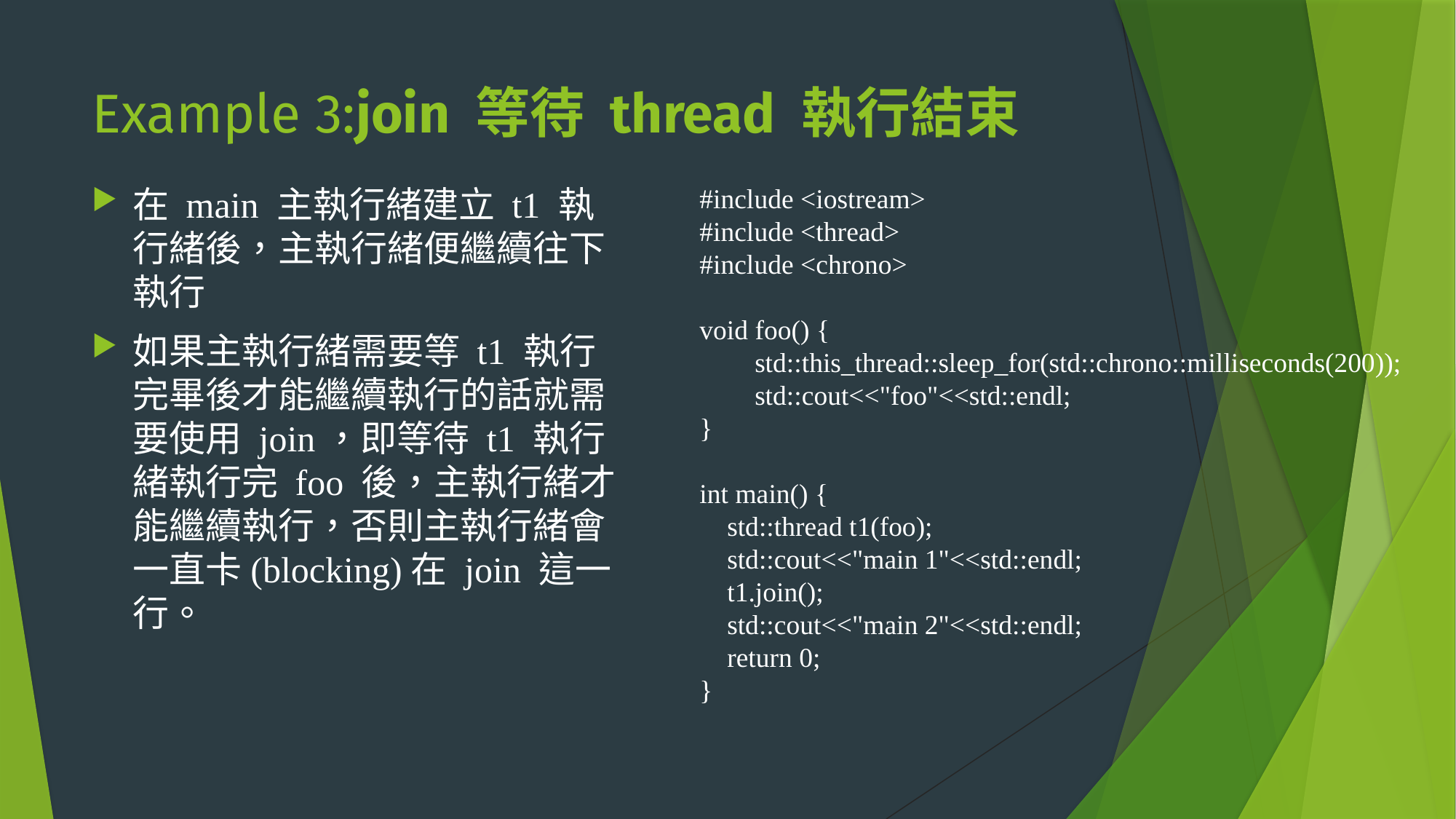

# Example 3:join 等待 thread 執行結束
在 main 主執行緒建立 t1 執行緒後，主執行緒便繼續往下執行
如果主執行緒需要等 t1 執行完畢後才能繼續執行的話就需要使用 join，即等待 t1 執行緒執行完 foo 後，主執行緒才能繼續執行，否則主執行緒會一直卡(blocking)在 join 這一行。
#include <iostream>
#include <thread>
#include <chrono>

void foo() {
        std::this_thread::sleep_for(std::chrono::milliseconds(200));
        std::cout<<"foo"<<std::endl;
}

int main() {
    std::thread t1(foo);
    std::cout<<"main 1"<<std::endl;
    t1.join();
    std::cout<<"main 2"<<std::endl;
    return 0;
}